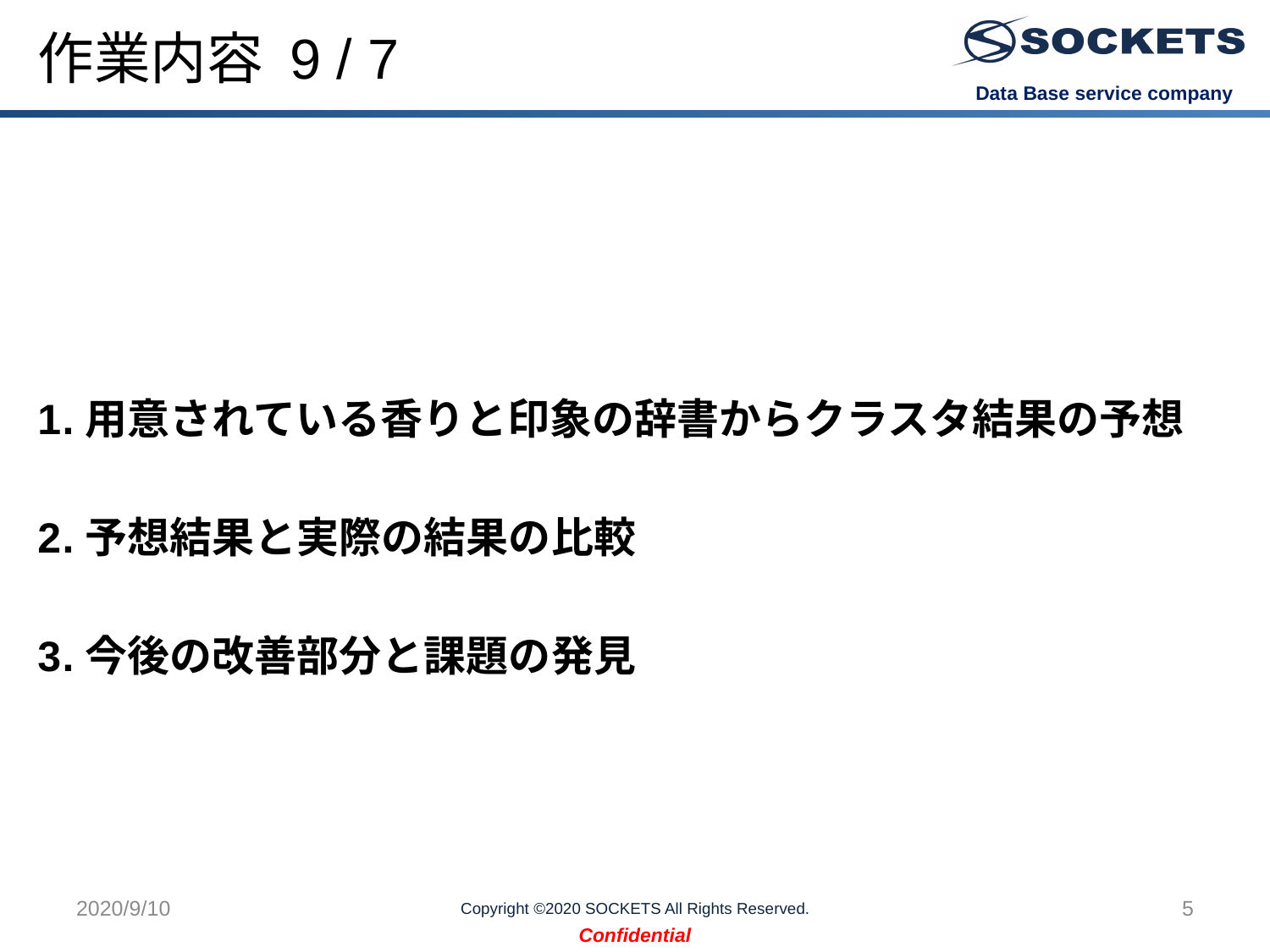

# 作業内容 9 / 7

用意されている香りと印象の辞書からクラスタ結果の予想

予想結果と実際の結果の比較

今後の改善部分と課題の発見
2020/9/10
Copyright ©2020 SOCKETS All Rights Reserved.
5